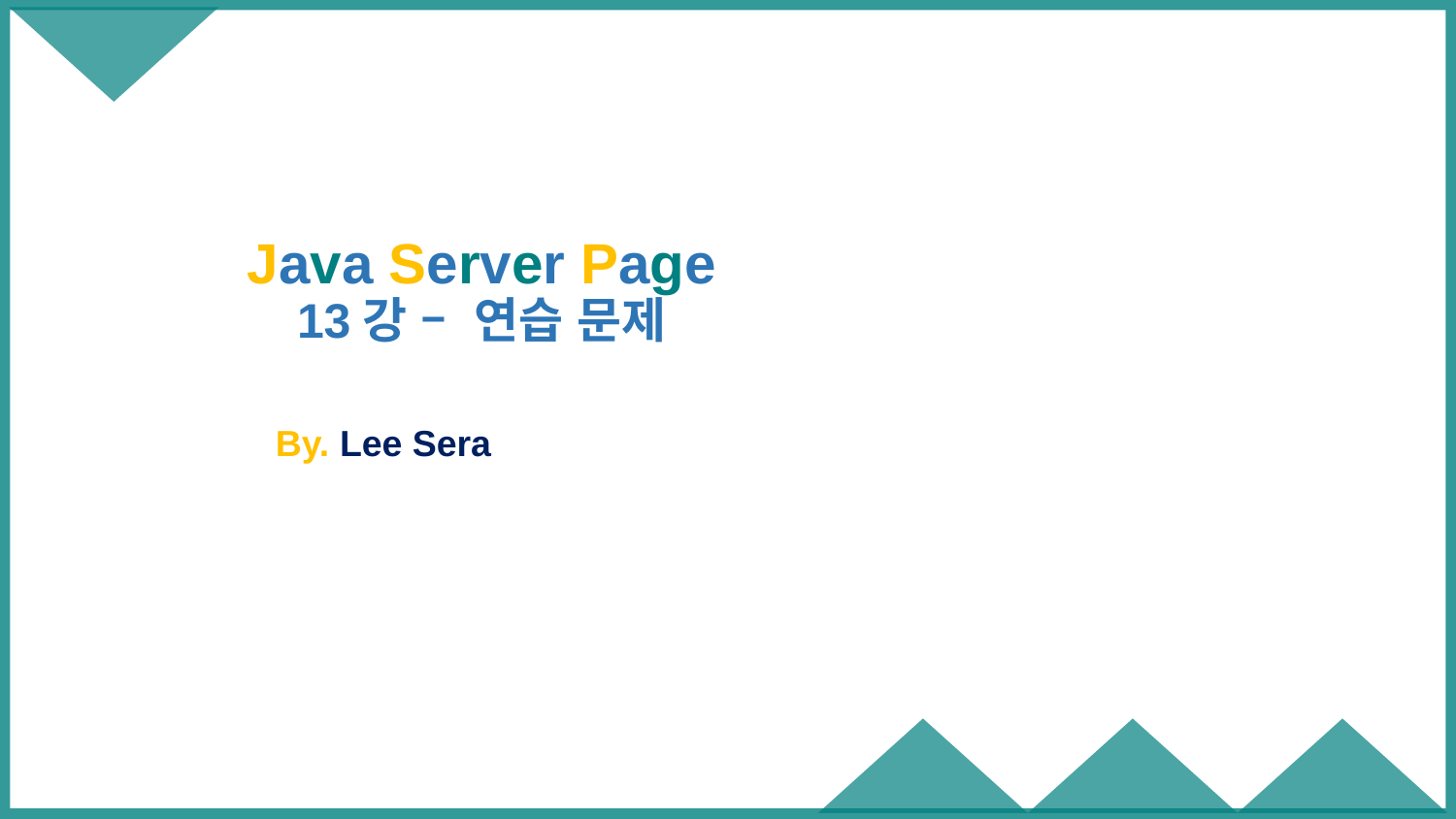

# Java Server Page 13강 –  연습 문제
By. Lee Sera